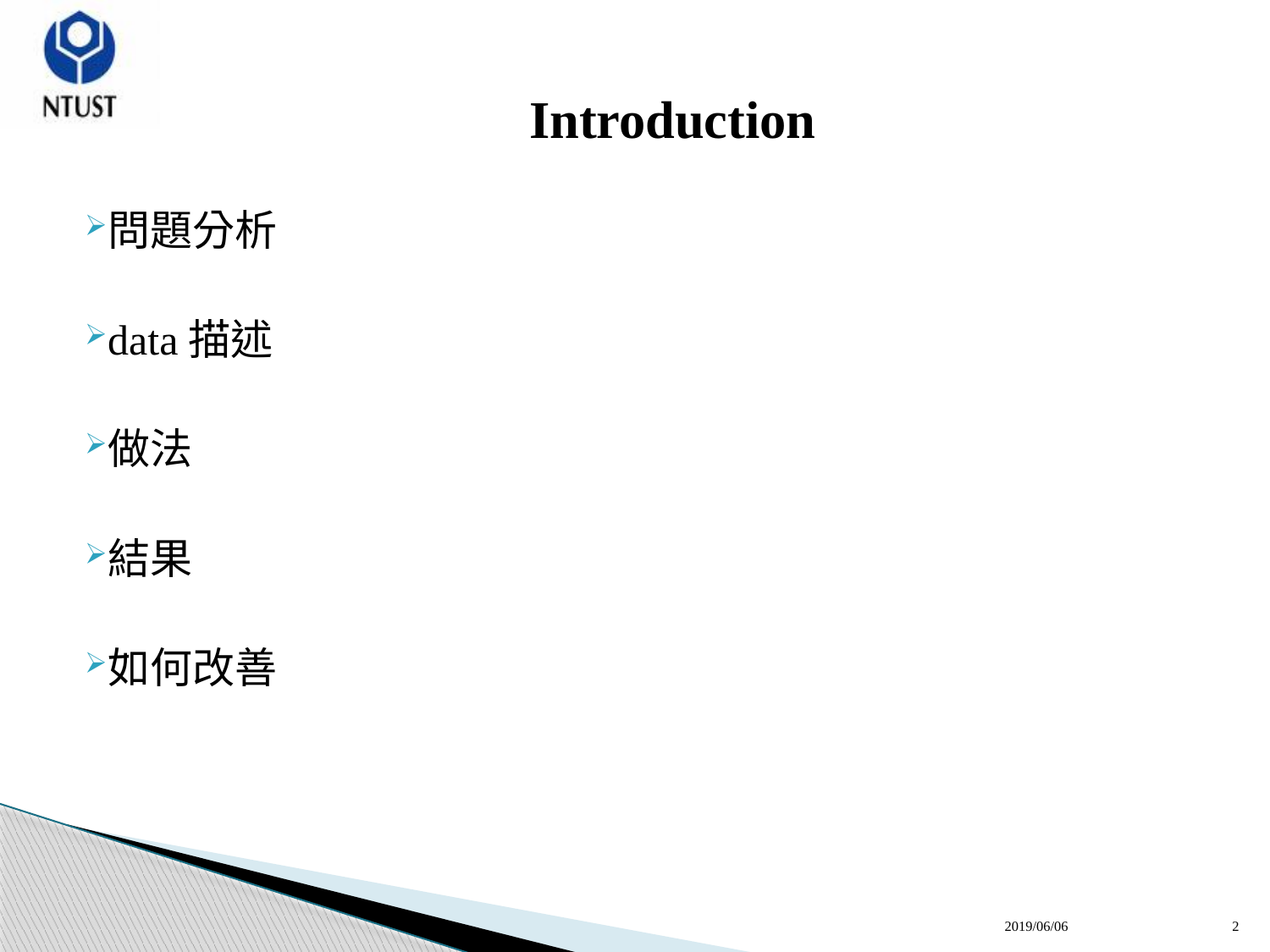

# Introduction
問題分析

data描述

做法

結果

如何改善

2019/06/06
2